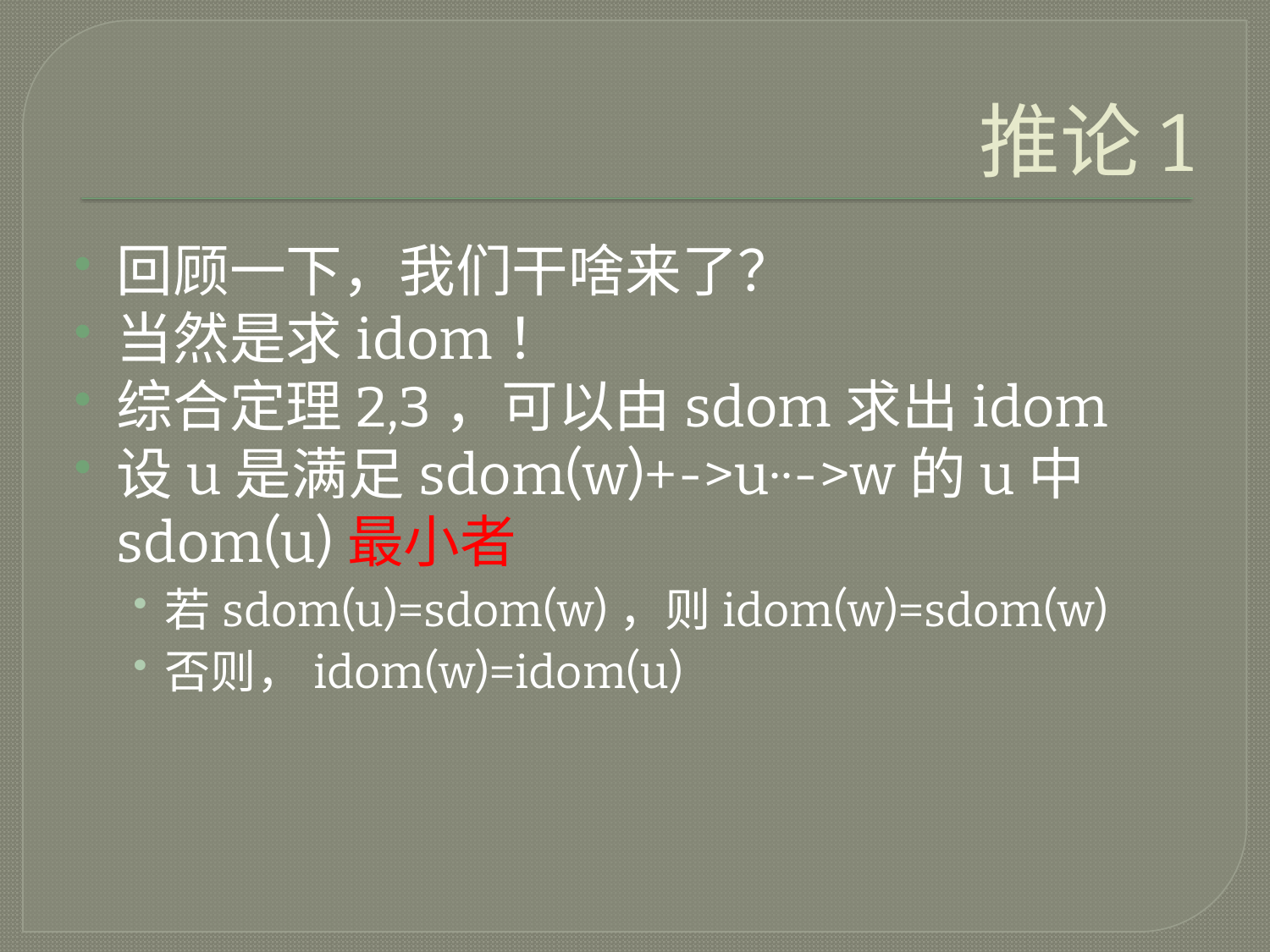

# 推论1
回顾一下，我们干啥来了？
当然是求idom！
综合定理2,3，可以由sdom求出idom
设u是满足sdom(w)+->u··->w的u中sdom(u)最小者
若sdom(u)=sdom(w)，则idom(w)=sdom(w)
否则，idom(w)=idom(u)